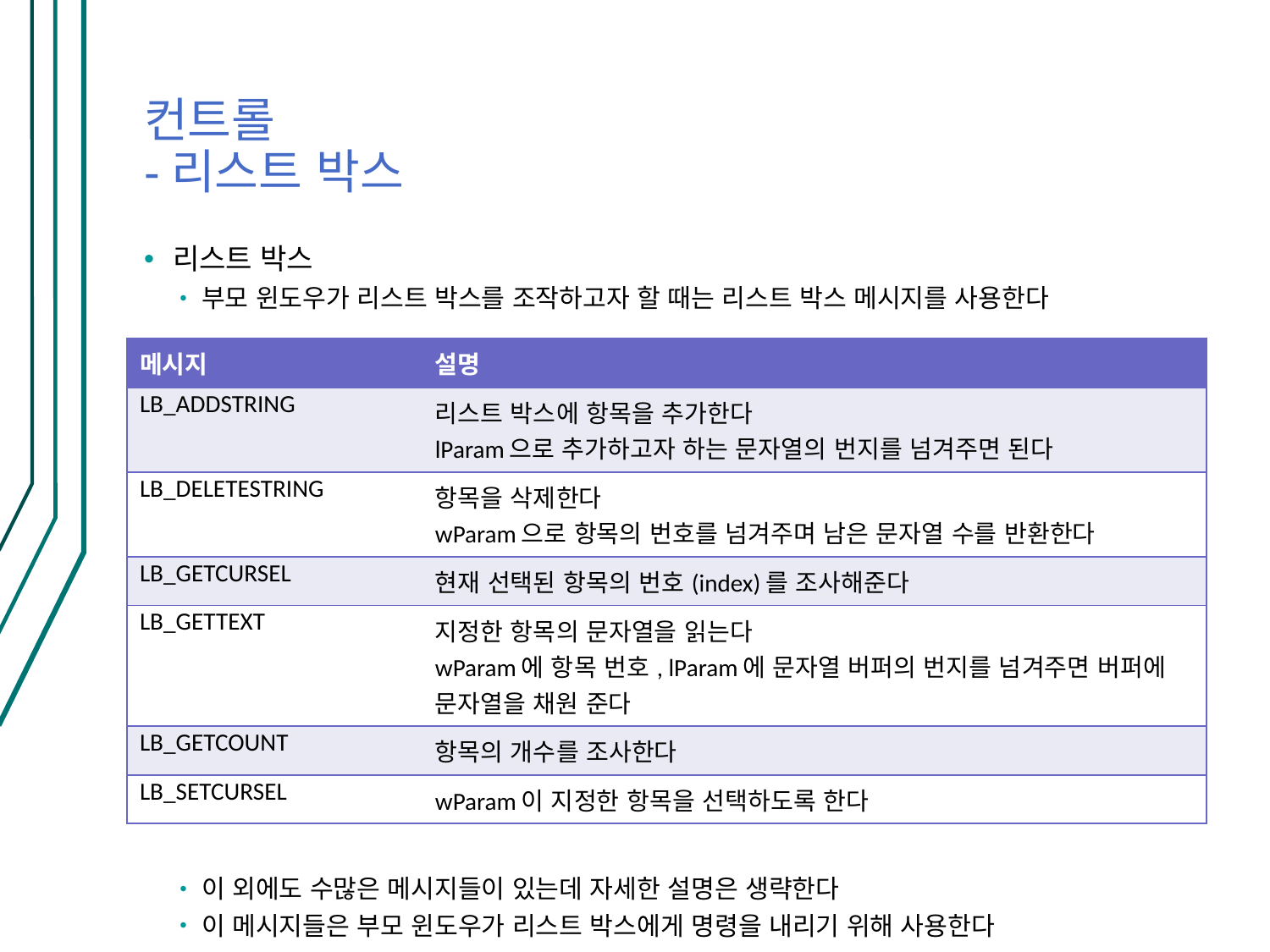

# 컨트롤 -리스트 박스
리스트 박스
부모 윈도우가 리스트 박스를 조작하고자 할 때는 리스트 박스 메시지를 사용한다

이 외에도 수많은 메시지들이 있는데 자세한 설명은 생략한다
이 메시지들은 부모 윈도우가 리스트 박스에게 명령을 내리기 위해 사용한다
| 메시지 | 설명 |
| --- | --- |
| LB\_ADDSTRING | 리스트 박스에 항목을 추가한다 lParam으로 추가하고자 하는 문자열의 번지를 넘겨주면 된다 |
| LB\_DELETESTRING | 항목을 삭제한다 wParam으로 항목의 번호를 넘겨주며 남은 문자열 수를 반환한다 |
| LB\_GETCURSEL | 현재 선택된 항목의 번호(index)를 조사해준다 |
| LB\_GETTEXT | 지정한 항목의 문자열을 읽는다 wParam에 항목 번호, lParam에 문자열 버퍼의 번지를 넘겨주면 버퍼에 문자열을 채원 준다 |
| LB\_GETCOUNT | 항목의 개수를 조사한다 |
| LB\_SETCURSEL | wParam이 지정한 항목을 선택하도록 한다 |